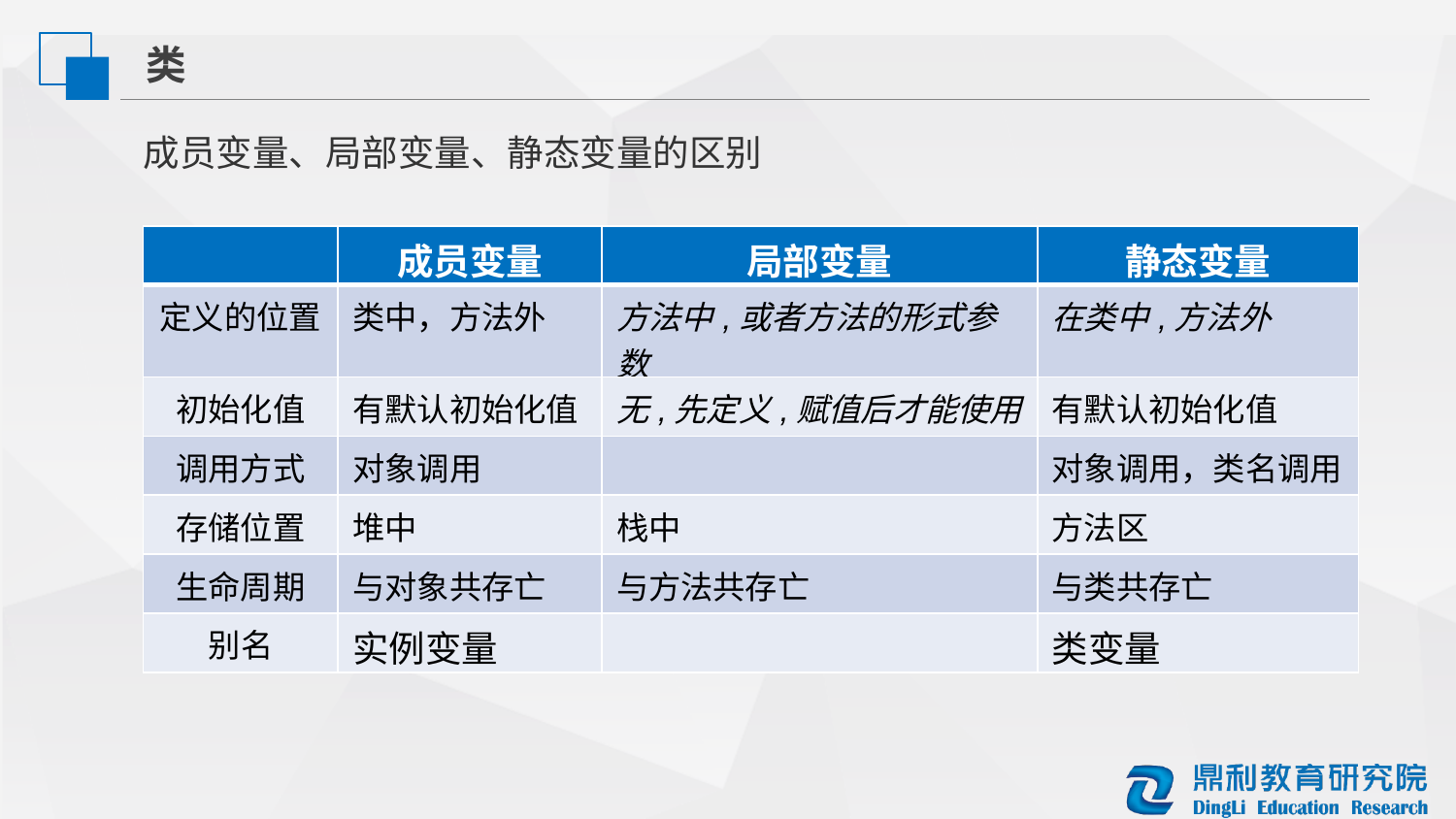

类
成员变量、局部变量、静态变量的区别
|  | 成员变量 | 局部变量 | 静态变量 |
| --- | --- | --- | --- |
| 定义的位置 | 类中，方法外 | 方法中,或者方法的形式参数 | 在类中,方法外 |
| 初始化值 | 有默认初始化值 | 无,先定义,赋值后才能使用 | 有默认初始化值 |
| 调用方式 | 对象调用 |  | 对象调用，类名调用 |
| 存储位置 | 堆中 | 栈中 | 方法区 |
| 生命周期 | 与对象共存亡 | 与方法共存亡 | 与类共存亡 |
| 别名 | 实例变量 |  | 类变量 |